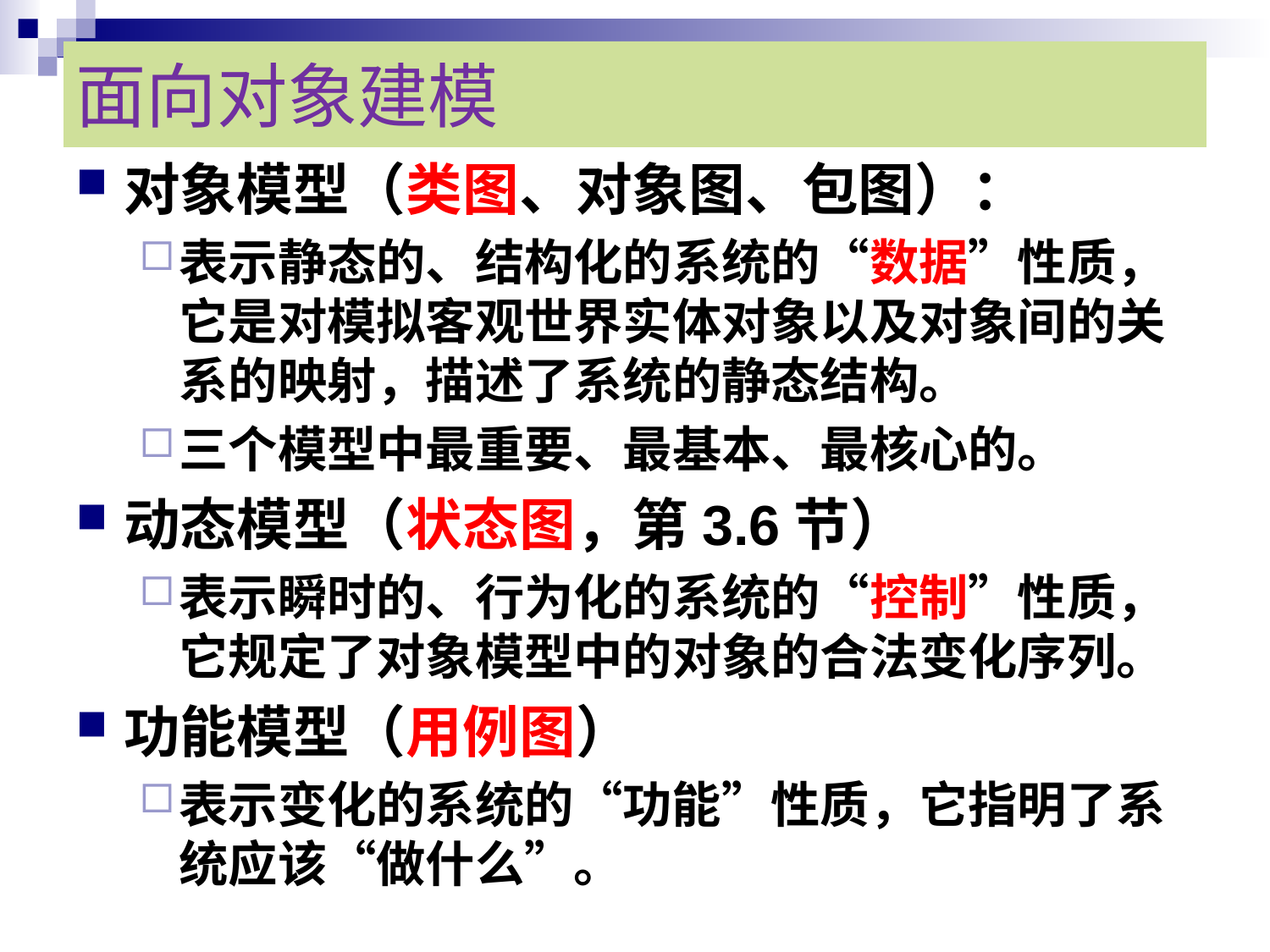

# 面向对象建模
对象模型（类图、对象图、包图）：
表示静态的、结构化的系统的“数据”性质，它是对模拟客观世界实体对象以及对象间的关系的映射，描述了系统的静态结构。
三个模型中最重要、最基本、最核心的。
动态模型（状态图，第3.6节）
表示瞬时的、行为化的系统的“控制”性质，它规定了对象模型中的对象的合法变化序列。
功能模型（用例图）
表示变化的系统的“功能”性质，它指明了系统应该“做什么”。